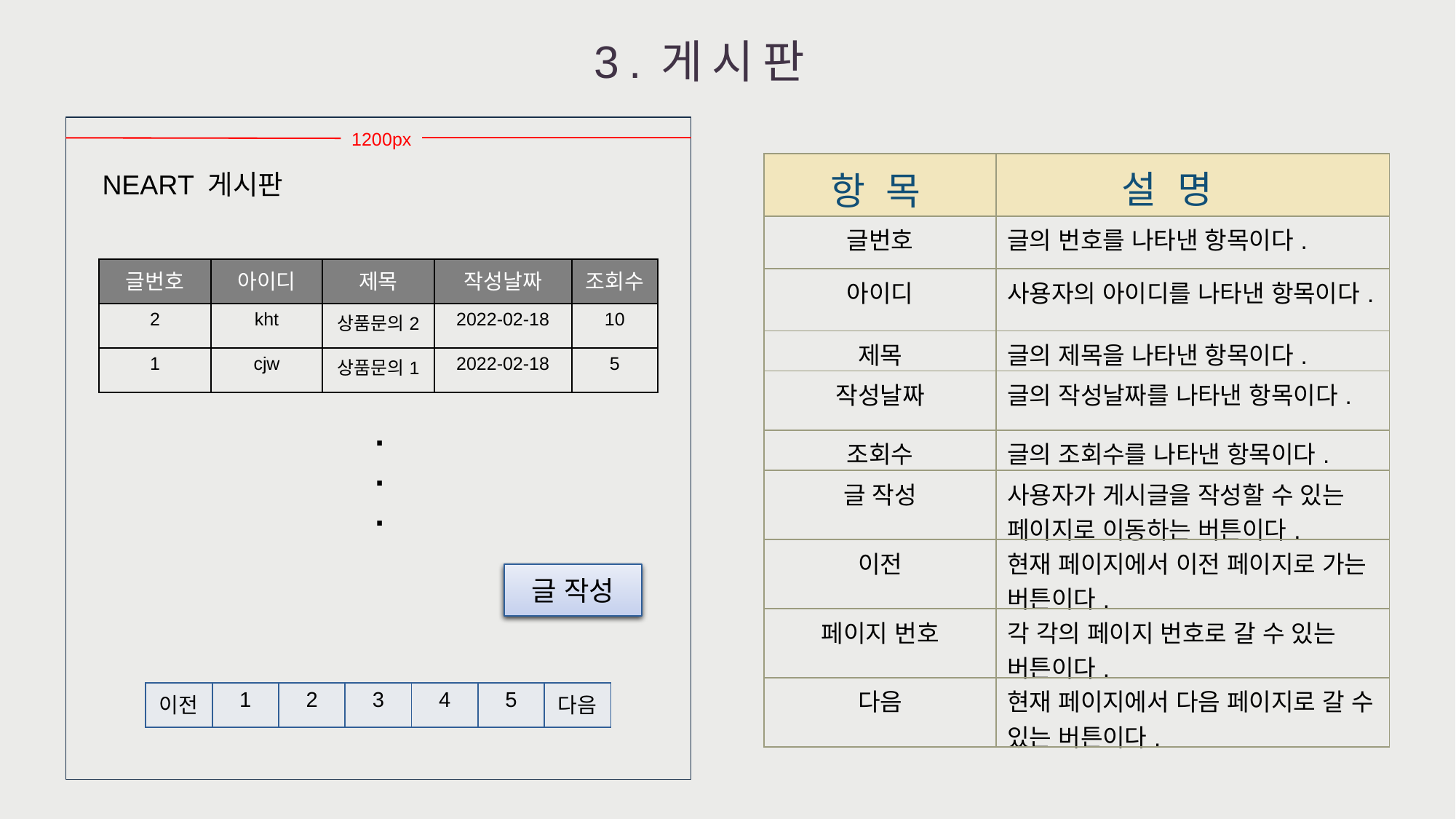

3.게시판

1200px
|  |  |
| --- | --- |
| 글번호 | 글의 번호를 나타낸 항목이다. |
| 아이디 | 사용자의 아이디를 나타낸 항목이다. |
| 제목 | 글의 제목을 나타낸 항목이다. |
| 작성날짜 | 글의 작성날짜를 나타낸 항목이다. |
| 조회수 | 글의 조회수를 나타낸 항목이다. |
| 글 작성 | 사용자가 게시글을 작성할 수 있는 페이지로 이동하는 버튼이다. |
| 이전 | 현재 페이지에서 이전 페이지로 가는 버튼이다. |
| 페이지 번호 | 각 각의 페이지 번호로 갈 수 있는 버튼이다. |
| 다음 | 현재 페이지에서 다음 페이지로 갈 수 있는 버튼이다. |
설  명
항  목
NEART 게시판
| 글번호 | 아이디 | 제목 | 작성날짜 | 조회수 |
| --- | --- | --- | --- | --- |
| 2 | kht | 상품문의2 | 2022-02-18 | 10 |
| 1 | cjw | 상품문의1 | 2022-02-18 | 5 |
.
.
.
글 작성
| 이전 | 1 | 2 | 3 | 4 | 5 | 다음 |
| --- | --- | --- | --- | --- | --- | --- |